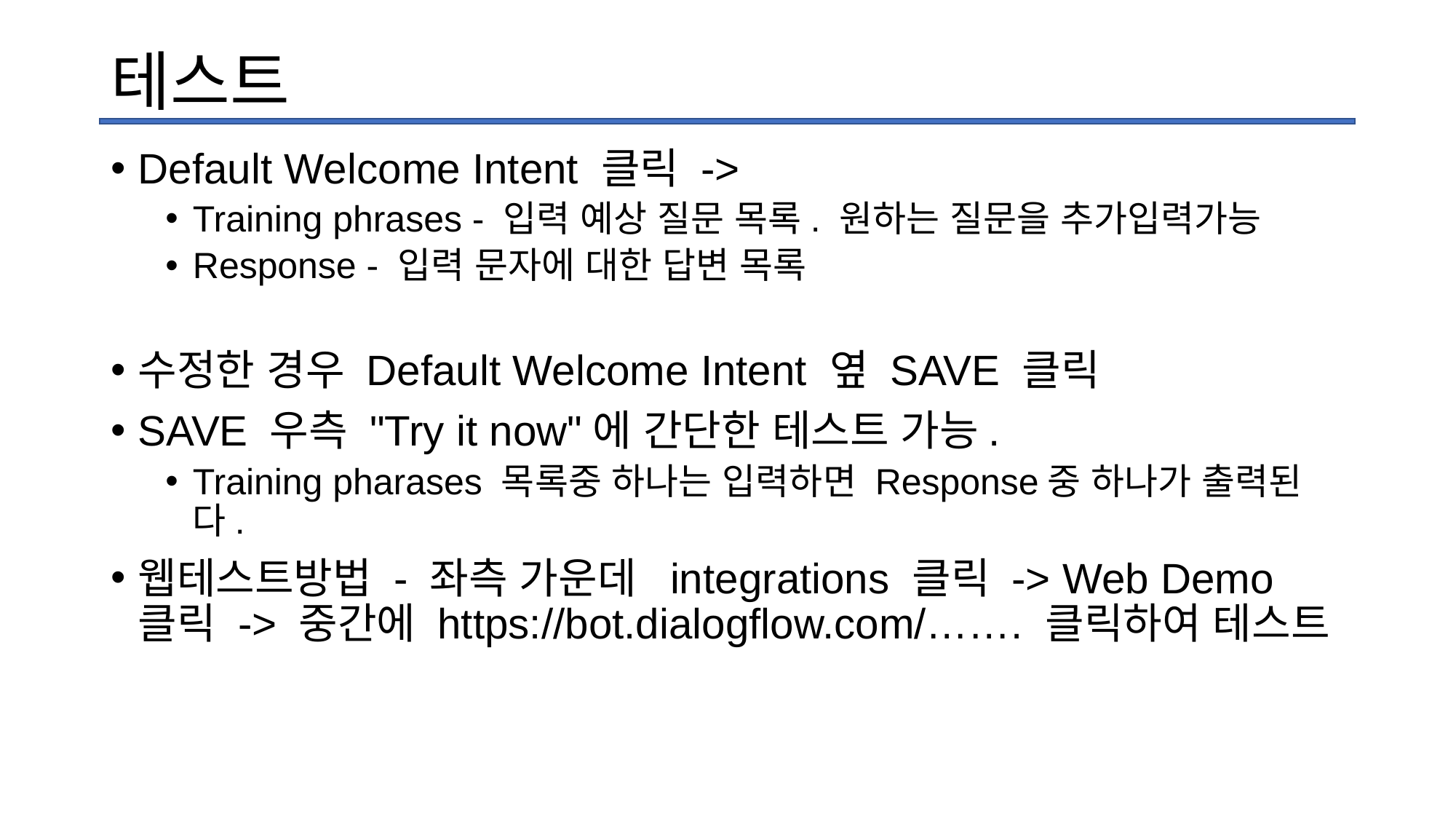

# 테스트
Default Welcome Intent 클릭 ->
Training phrases - 입력 예상 질문 목록. 원하는 질문을 추가입력가능
Response - 입력 문자에 대한 답변 목록

수정한 경우 Default Welcome Intent 옆 SAVE 클릭
SAVE 우측 "Try it now"에 간단한 테스트 가능.
Training pharases 목록중 하나는 입력하면 Response중 하나가 출력된다.
웹테스트방법 - 좌측 가운데  integrations 클릭 -> Web Demo 클릭 -> 중간에 https://bot.dialogflow.com/……. 클릭하여 테스트